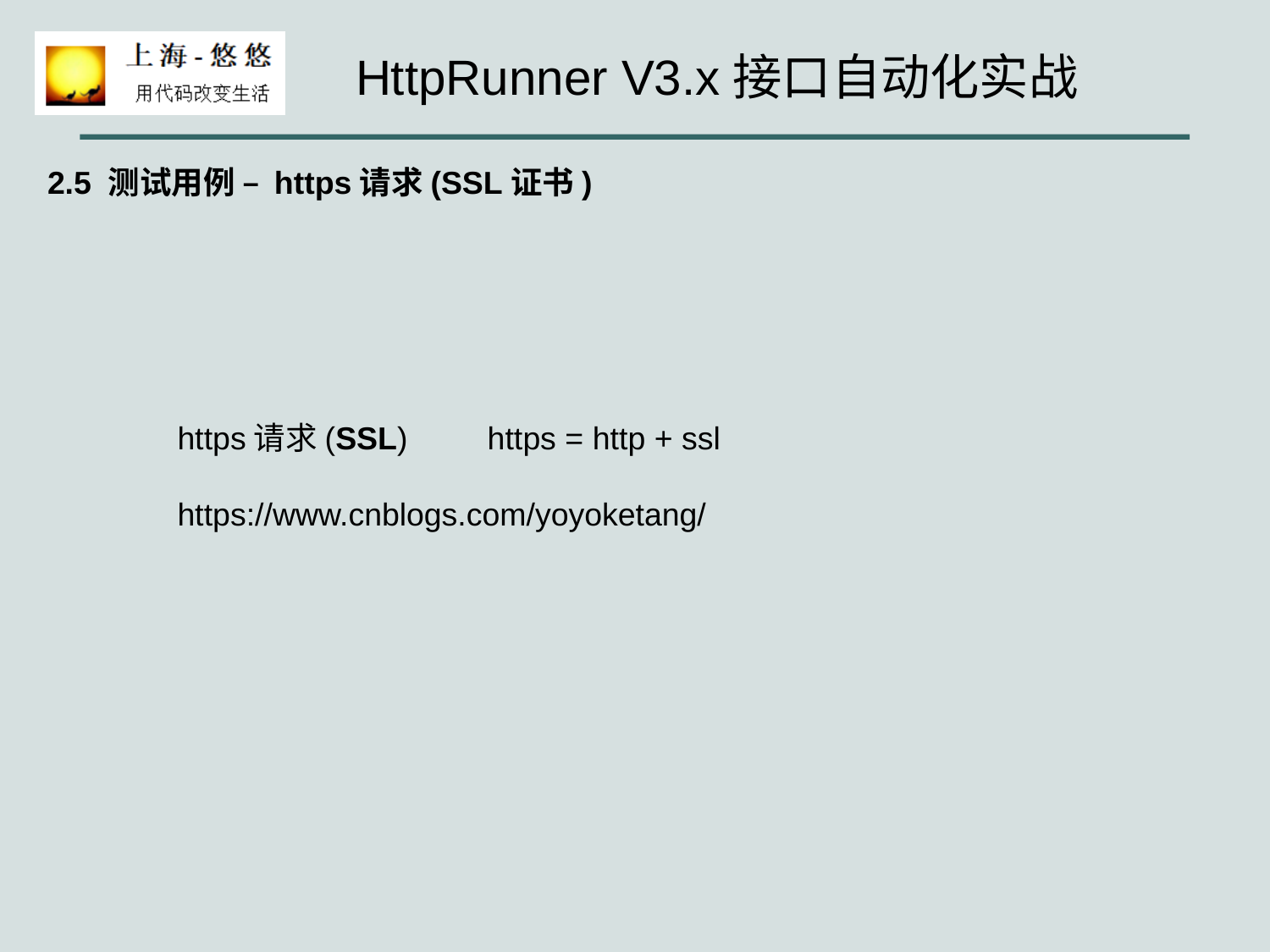

2.5 测试用例 – https请求(SSL证书)
https请求(SSL)         https = http + ssl

https://www.cnblogs.com/yoyoketang/